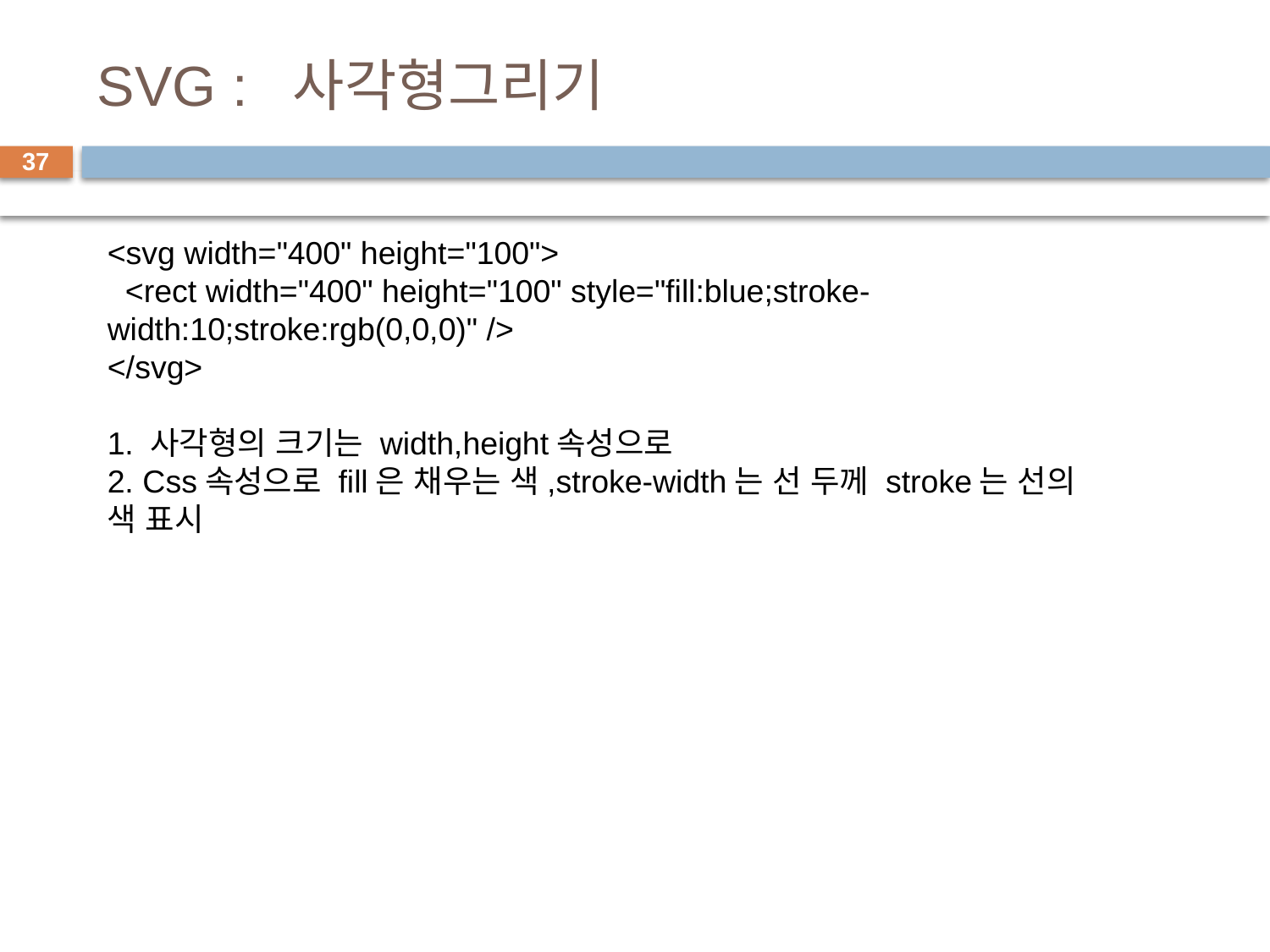

# SVG :  사각형그리기
37
<svg width="400" height="100">
  <rect width="400" height="100" style="fill:blue;stroke-width:10;stroke:rgb(0,0,0)" />
</svg>

1. 사각형의 크기는 width,height속성으로
2. Css속성으로 fill은 채우는 색,stroke-width는 선 두께 stroke는 선의 색 표시